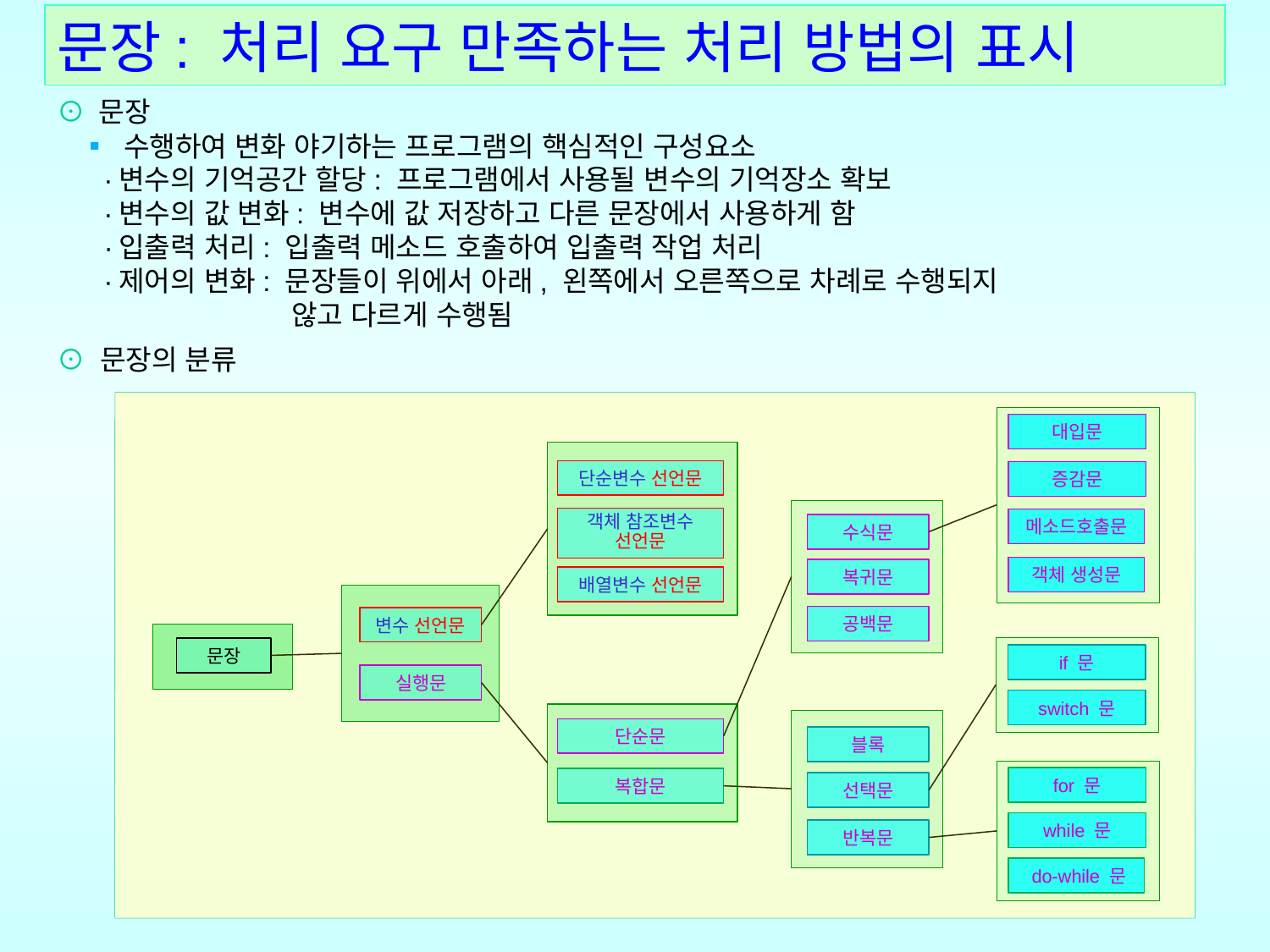

문장: 처리 요구 만족하는 처리 방법의 표시
⊙ 문장
   ▪ 수행하여 변화 야기하는 프로그램의 핵심적인 구성요소
      ∙변수의 기억공간 할당: 프로그램에서 사용될 변수의 기억장소 확보
      ∙변수의 값 변화: 변수에 값 저장하고 다른 문장에서 사용하게 함
      ∙입출력 처리: 입출력 메소드 호출하여 입출력 작업 처리
      ∙제어의 변화: 문장들이 위에서 아래, 왼쪽에서 오른쪽으로 차례로 수행되지
                             않고 다르게 수행됨
⊙ 문장의 분류

대입문

단순변수 선언문
증감문

객체 참조변수 선언문
메소드호출문
수식문
객체 생성문
복귀문
배열변수 선언문

공백문
변수 선언문

문장
if 문
실행문
switch 문

단순문
블록

for 문
복합문
선택문
while 문
반복문
 do-while 문